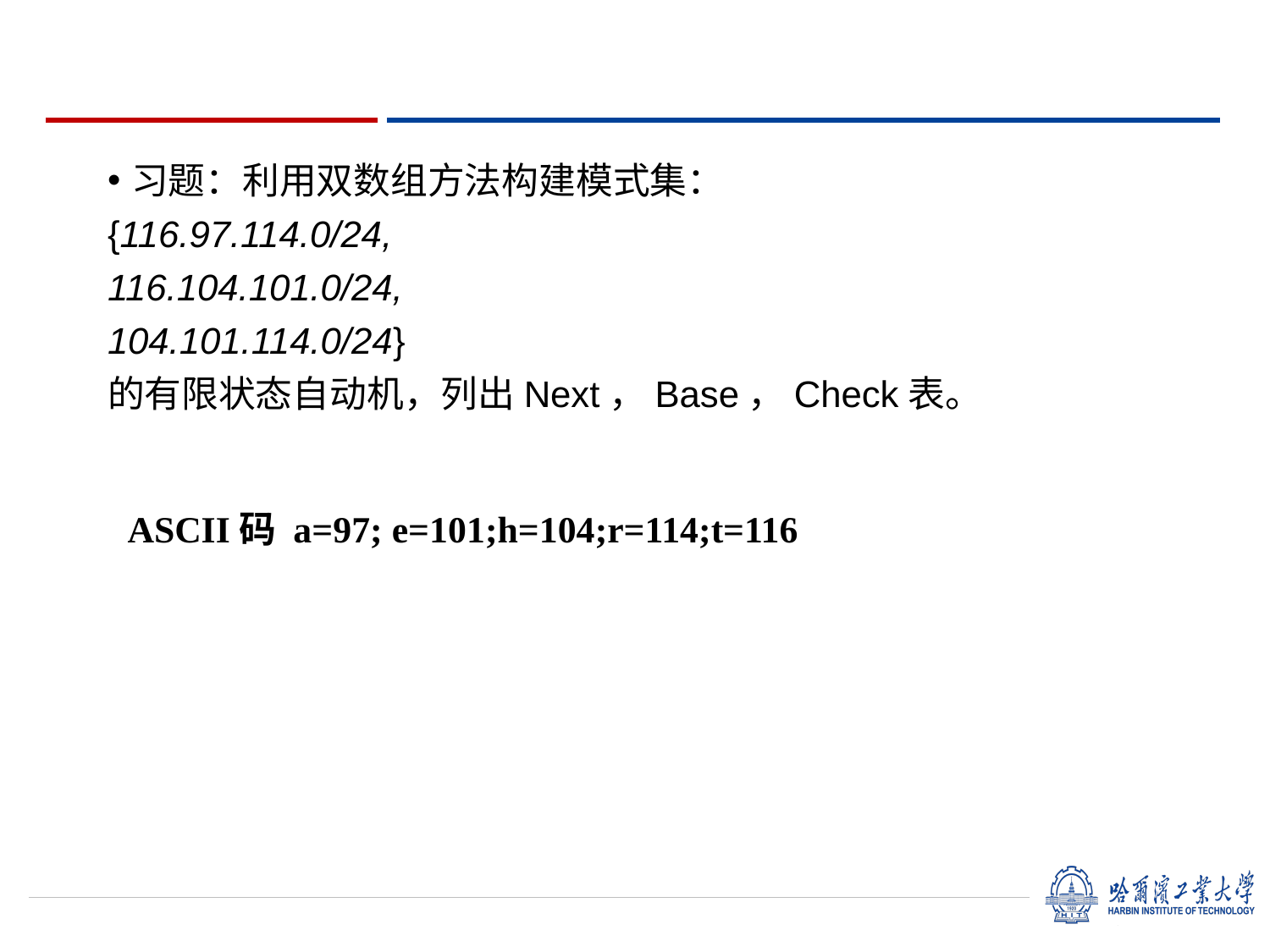

习题：利用双数组方法构建模式集：
{116.97.114.0/24,
116.104.101.0/24,
104.101.114.0/24}
的有限状态自动机，列出Next，Base，Check表。
ASCII码 a=97; e=101;h=104;r=114;t=116